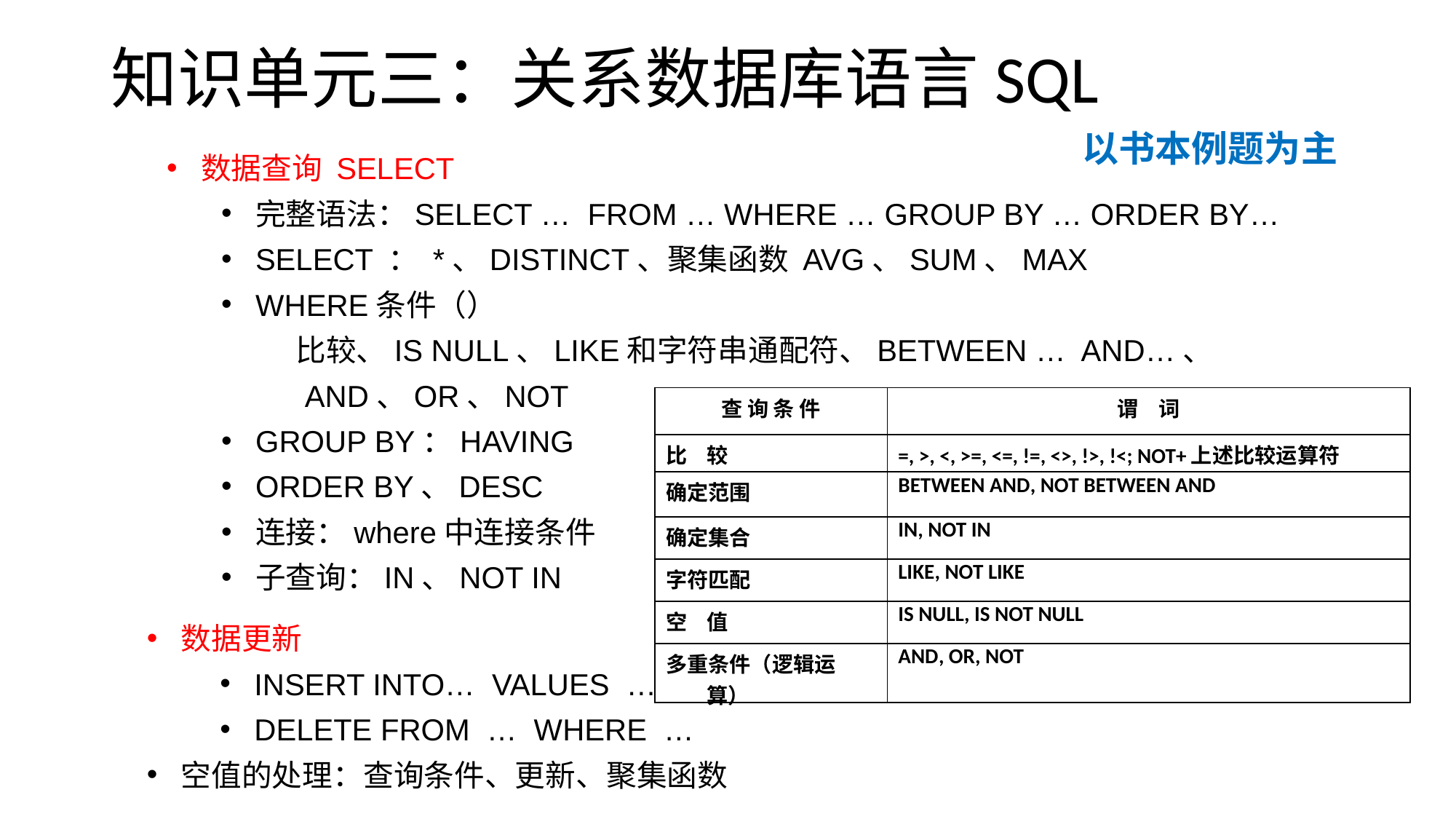

# 知识单元三：关系数据库语言SQL
以书本例题为主
数据查询 SELECT
完整语法：SELECT …  FROM … WHERE … GROUP BY … ORDER BY…
SELECT ： *、DISTINCT、聚集函数 AVG、SUM、MAX
WHERE条件（）
          比较、IS NULL、LIKE和字符串通配符、BETWEEN …  AND…、
          AND、OR、NOT
GROUP BY：HAVING
ORDER BY、DESC
连接：where中连接条件
子查询：IN、NOT IN
| 查 询 条 件 | 谓 词 |
| --- | --- |
| 比 较 | =, >, <, >=, <=, !=, <>, !>, !<; NOT+上述比较运算符 |
| 确定范围 | BETWEEN AND, NOT BETWEEN AND |
| 确定集合 | IN, NOT IN |
| 字符匹配 | LIKE, NOT LIKE |
| 空 值 | IS NULL, IS NOT NULL |
| 多重条件（逻辑运算） | AND, OR, NOT |
数据更新
INSERT INTO…  VALUES  …
DELETE FROM  …  WHERE  …
空值的处理：查询条件、更新、聚集函数